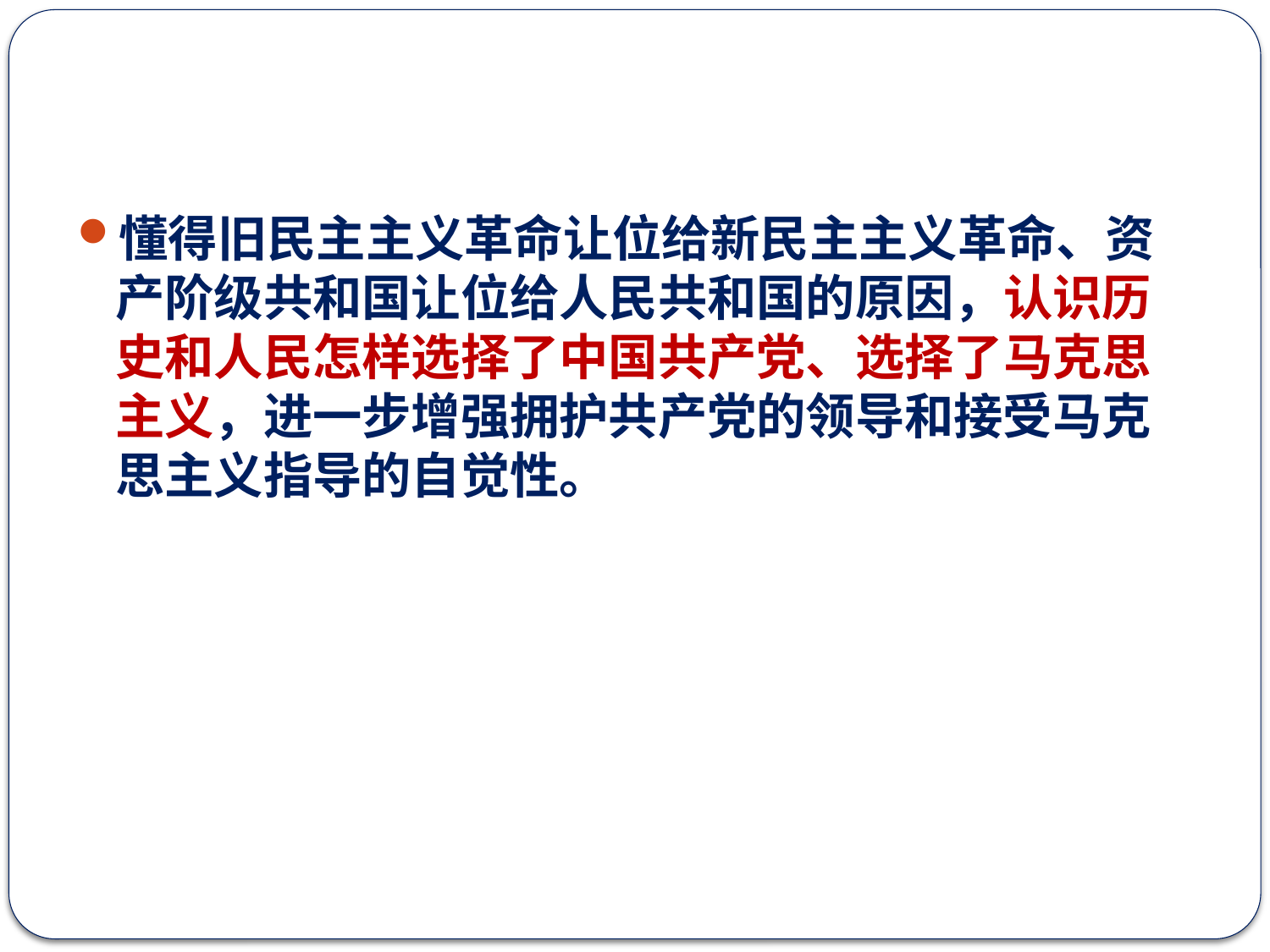

懂得旧民主主义革命让位给新民主主义革命、资产阶级共和国让位给人民共和国的原因，认识历史和人民怎样选择了中国共产党、选择了马克思主义，进一步增强拥护共产党的领导和接受马克思主义指导的自觉性。